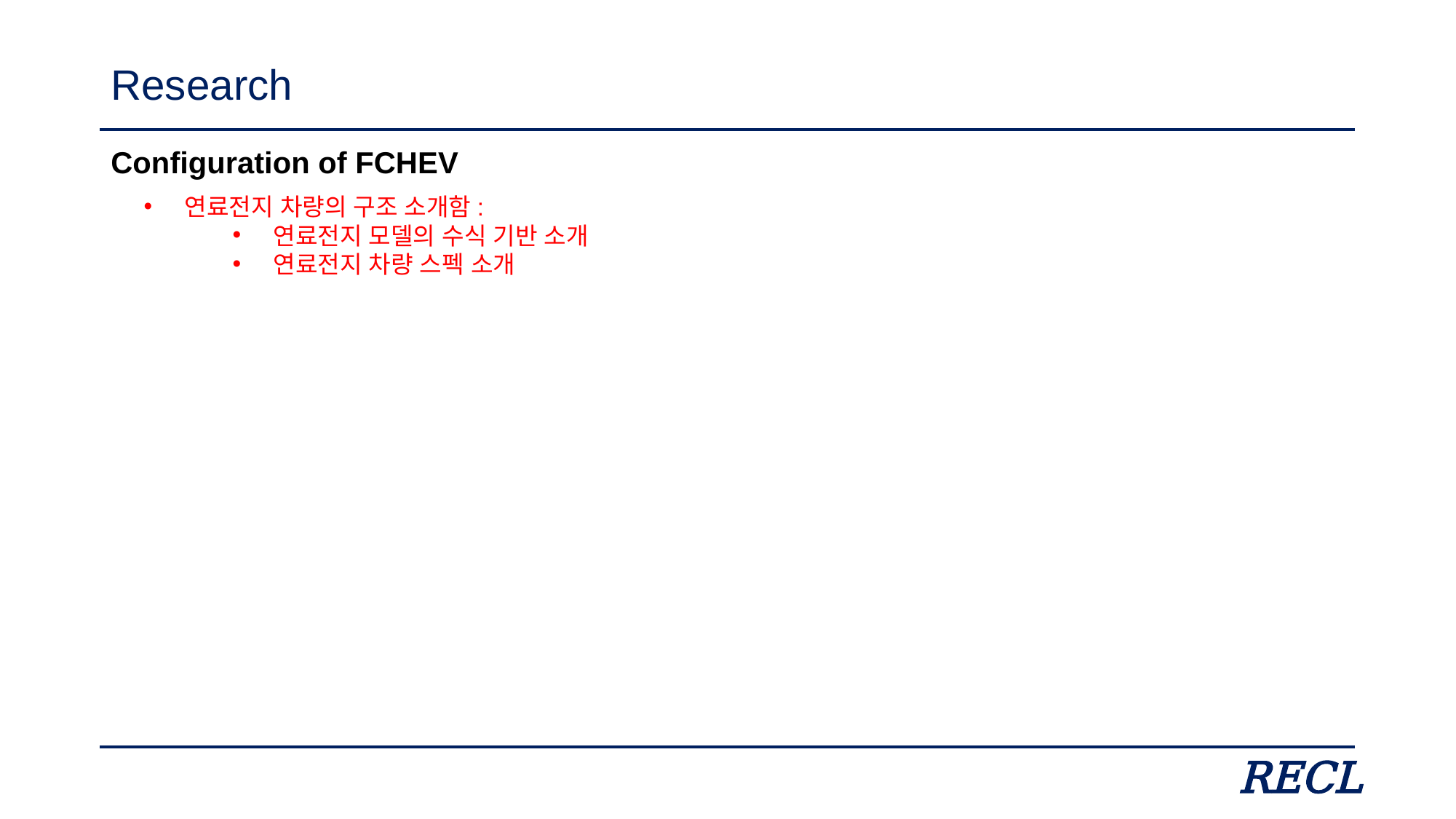

# Research
Configuration of FCHEV

연료전지 차량의 구조 소개함:
연료전지 모델의 수식 기반 소개
연료전지 차량 스펙 소개

RECL